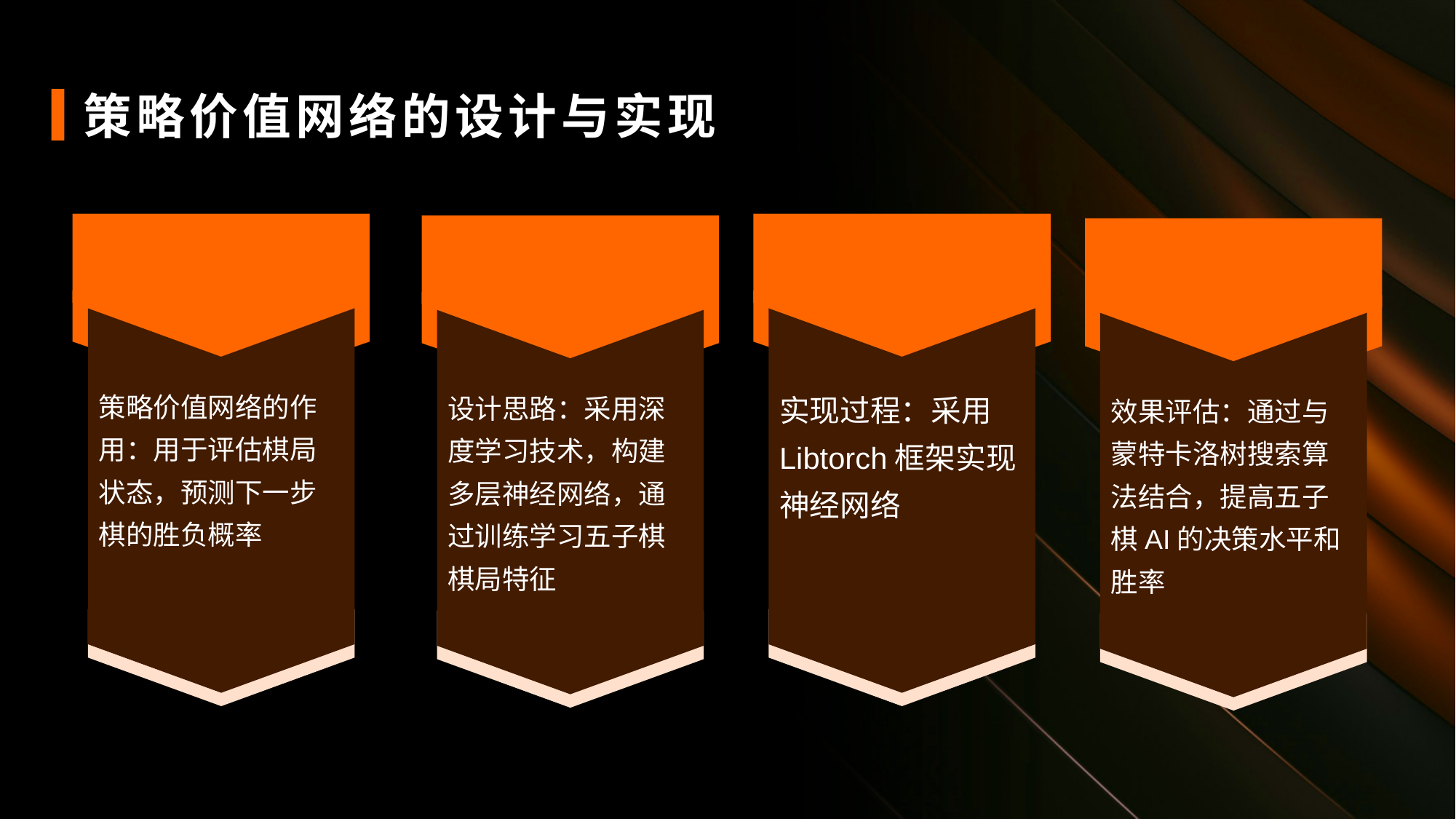

策略价值网络的设计与实现

策略价值网络的作用：用于评估棋局状态，预测下一步棋的胜负概率
实现过程：采用Libtorch框架实现神经网络
设计思路：采用深度学习技术，构建多层神经网络，通过训练学习五子棋棋局特征
效果评估：通过与蒙特卡洛树搜索算法结合，提高五子棋AI的决策水平和胜率